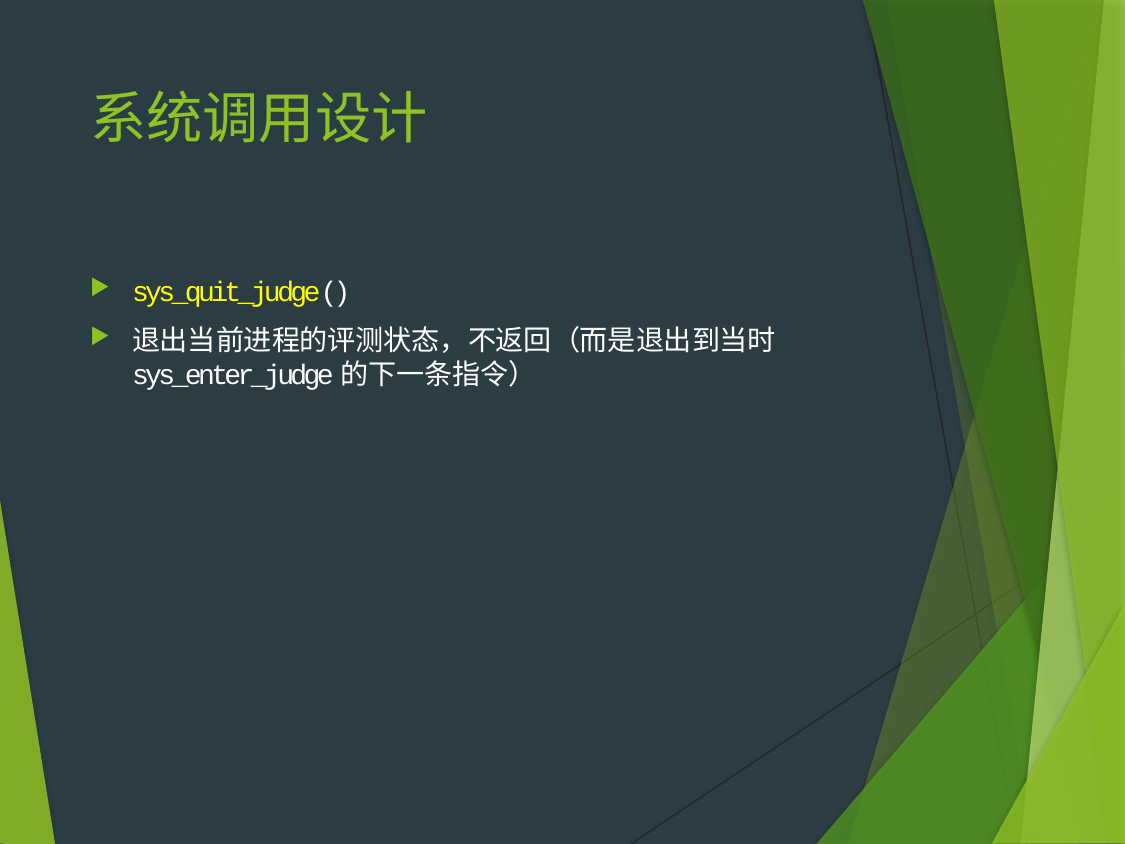

# 系统调用设计
sys_quit_judge()
退出当前进程的评测状态，不返回（而是退出到当时sys_enter_judge的下一条指令）